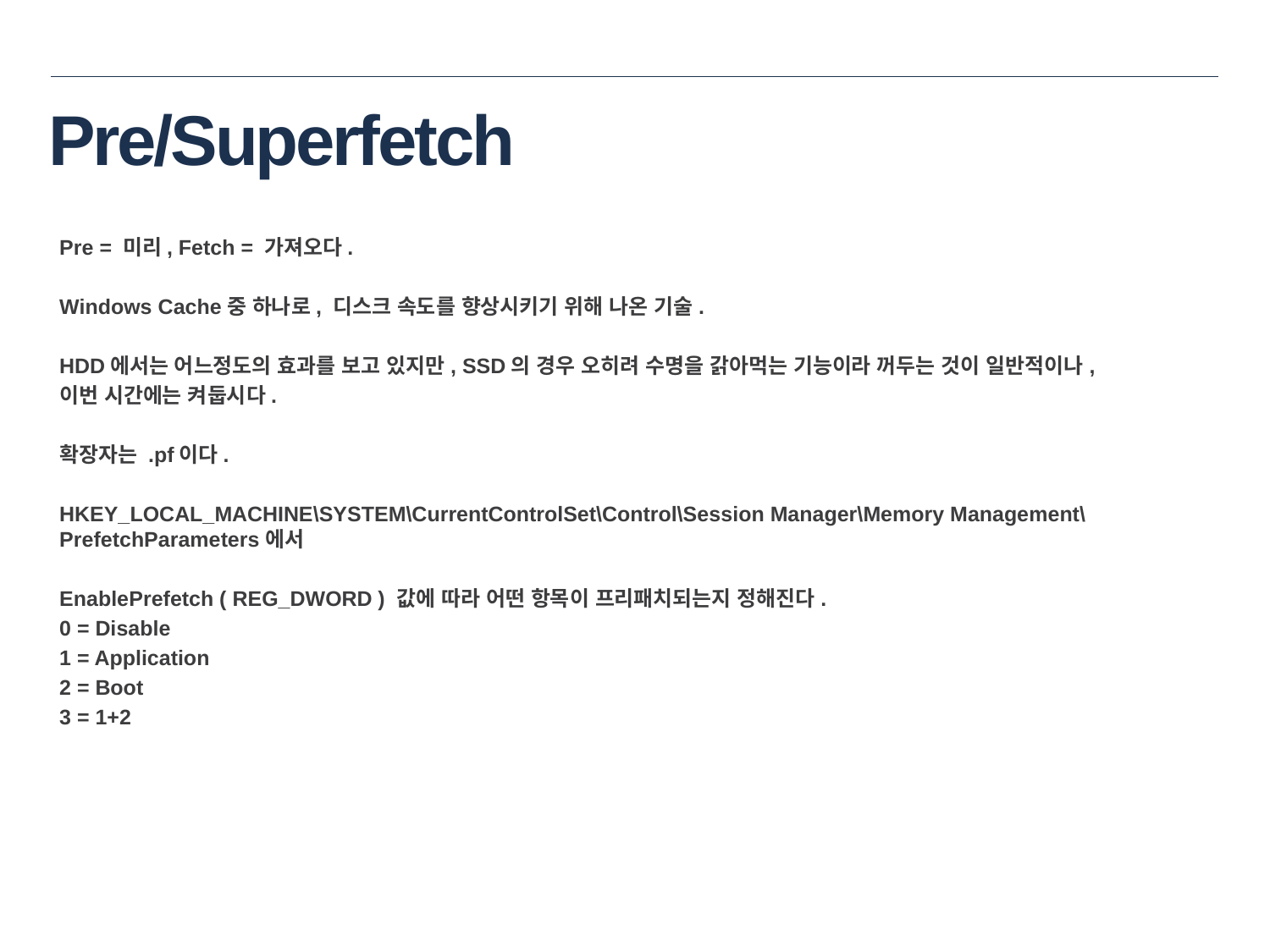

# Pre/Superfetch
Pre = 미리, Fetch = 가져오다.

Windows Cache중 하나로, 디스크 속도를 향상시키기 위해 나온 기술.

HDD에서는 어느정도의 효과를 보고 있지만, SSD의 경우 오히려 수명을 갉아먹는 기능이라 꺼두는 것이 일반적이나,
이번 시간에는 켜둡시다.

확장자는 .pf이다.

HKEY_LOCAL_MACHINE\SYSTEM\CurrentControlSet\Control\Session Manager\Memory Management\PrefetchParameters에서

EnablePrefetch ( REG_DWORD ) 값에 따라 어떤 항목이 프리패치되는지 정해진다.
0 = Disable
1 = Application
2 = Boot
3 = 1+2